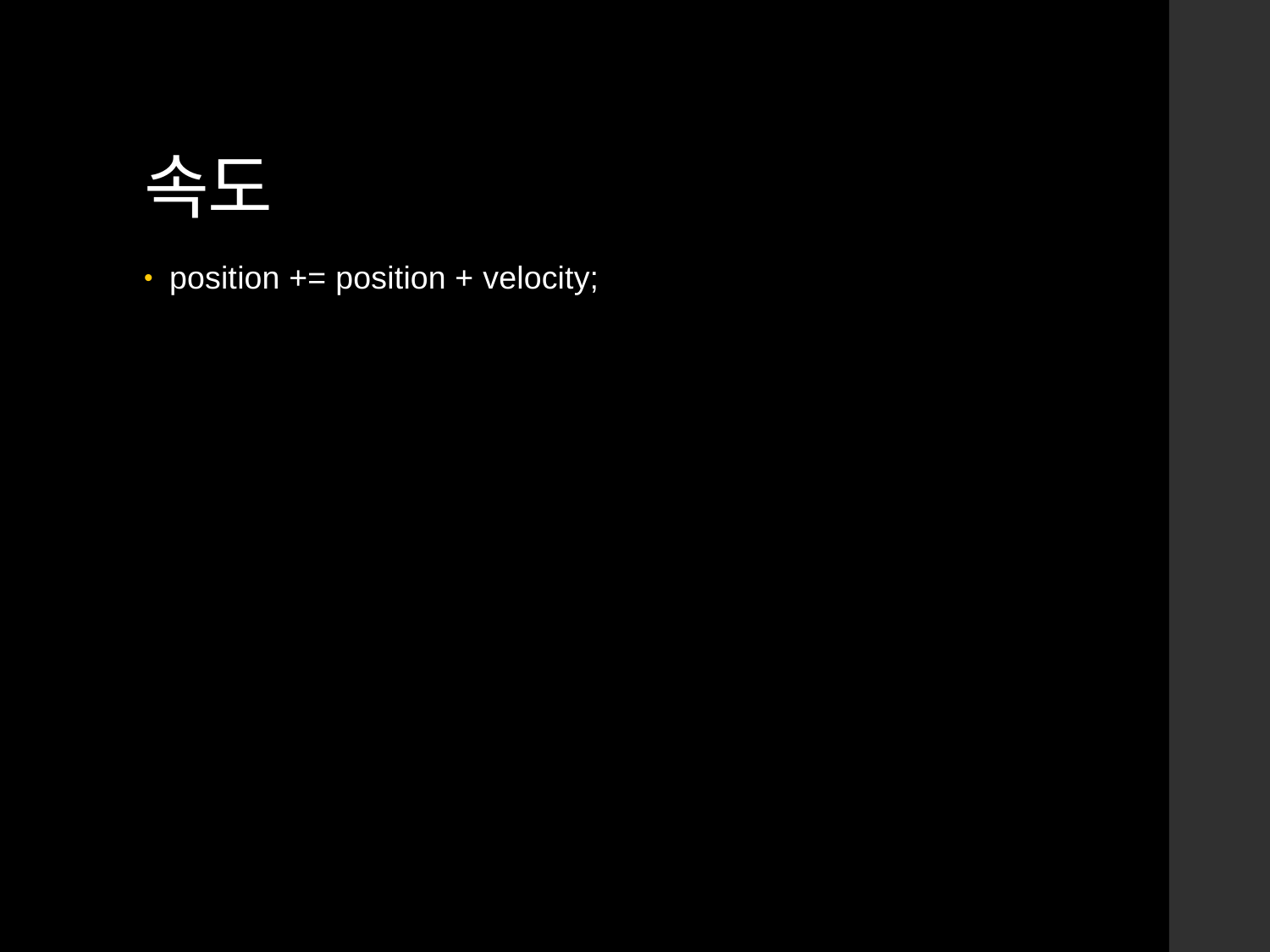

# 속도
position += position + velocity;